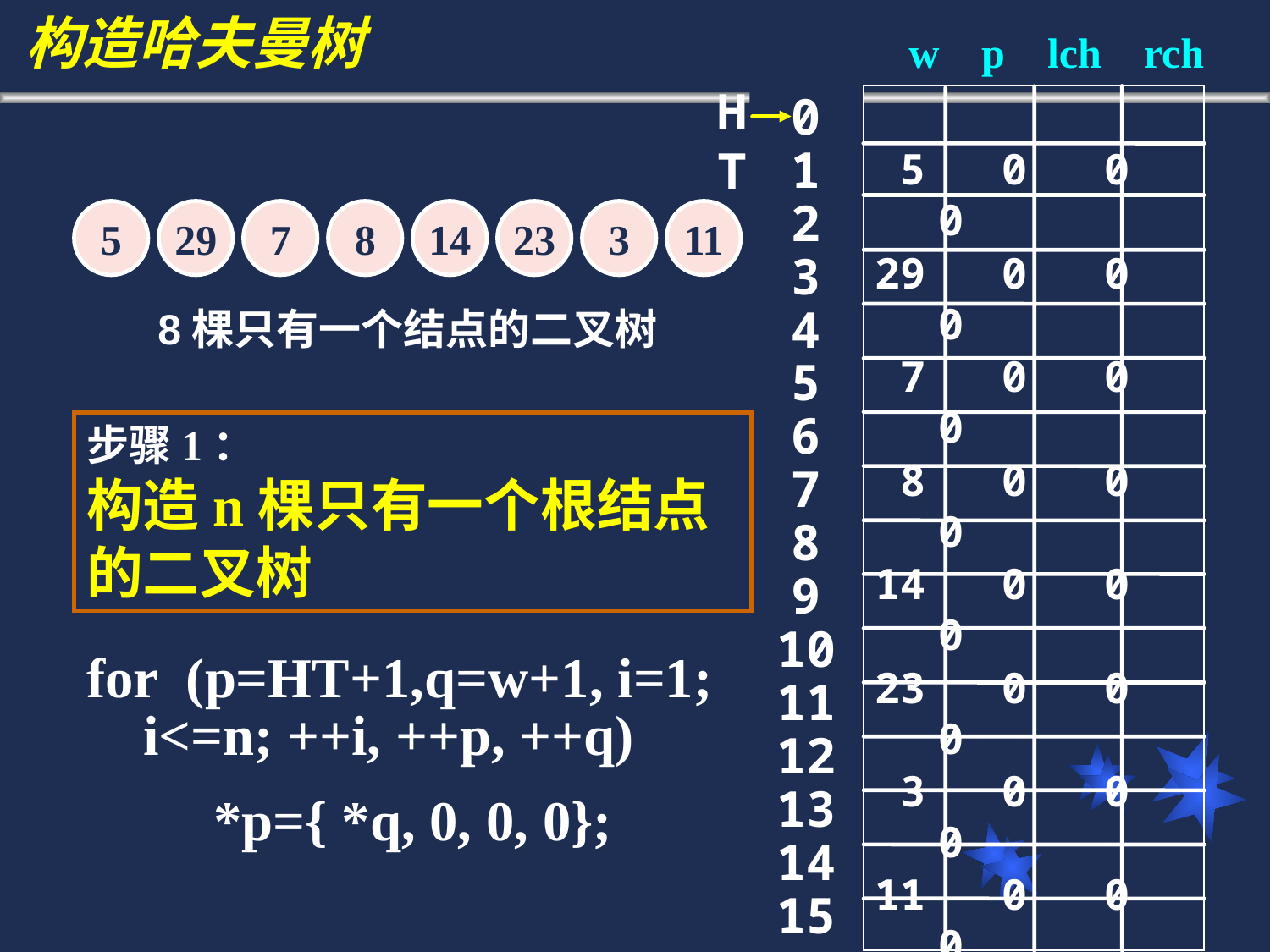

构造哈夫曼树
   w    p    lch    rch
HT

0
1
2
3
4
5
6
7
8
9
10
11
12
13
14
15
 5   0   0   0
29   0   0   0
 7   0   0   0
 8   0   0   0
14   0   0   0
23   0   0   0
 3   0   0   0
11   0   0   0
5
29
7
8
14
23
3
11
8棵只有一个结点的二叉树
步骤1：
构造n棵只有一个根结点的二叉树
for  (p=HT+1,q=w+1, i=1;     i<=n; ++i, ++p, ++q)
	*p={ *q, 0, 0, 0};